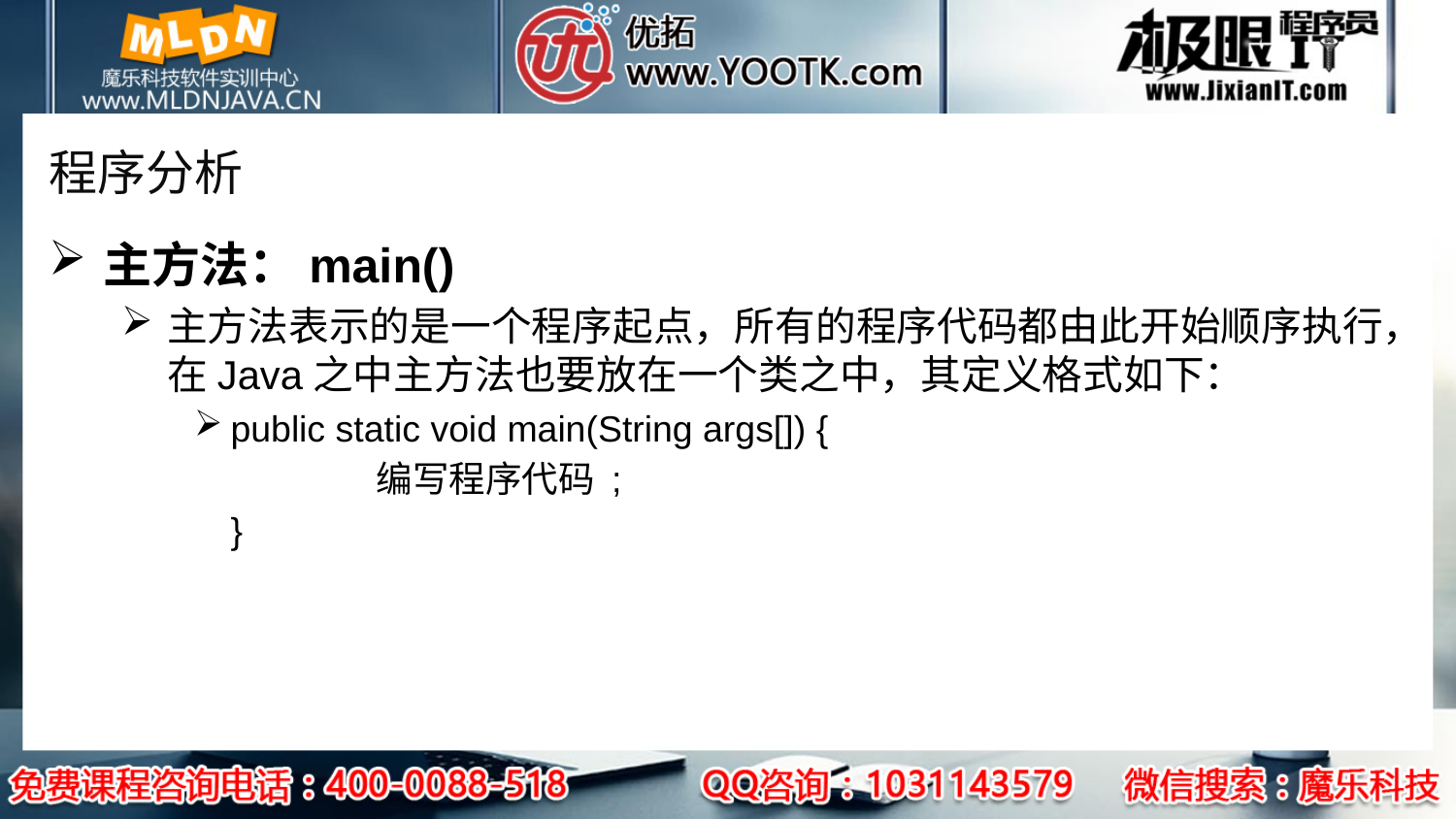

# 程序分析
主方法：main()
主方法表示的是一个程序起点，所有的程序代码都由此开始顺序执行，在Java之中主方法也要放在一个类之中，其定义格式如下：
public static void main(String args[]) {
		编写程序代码 ;
	}